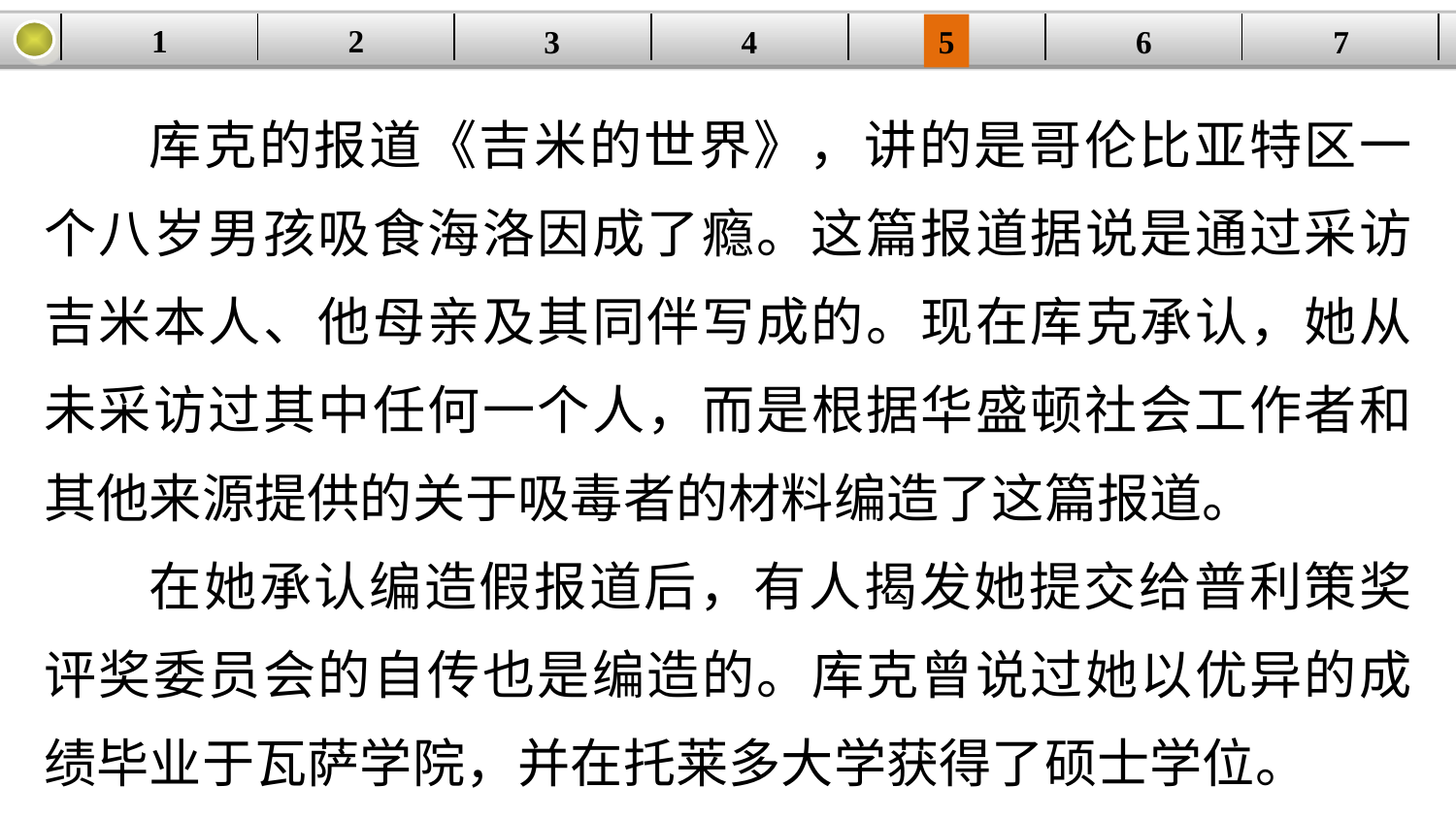

1
2
|  |  |  |  |  |  |  |
| --- | --- | --- | --- | --- | --- | --- |
3
4
5
6
7

库克的报道《吉米的世界》，讲的是哥伦比亚特区一个八岁男孩吸食海洛因成了瘾。这篇报道据说是通过采访吉米本人、他母亲及其同伴写成的。现在库克承认，她从未采访过其中任何一个人，而是根据华盛顿社会工作者和其他来源提供的关于吸毒者的材料编造了这篇报道。
在她承认编造假报道后，有人揭发她提交给普利策奖评奖委员会的自传也是编造的。库克曾说过她以优异的成绩毕业于瓦萨学院，并在托莱多大学获得了硕士学位。